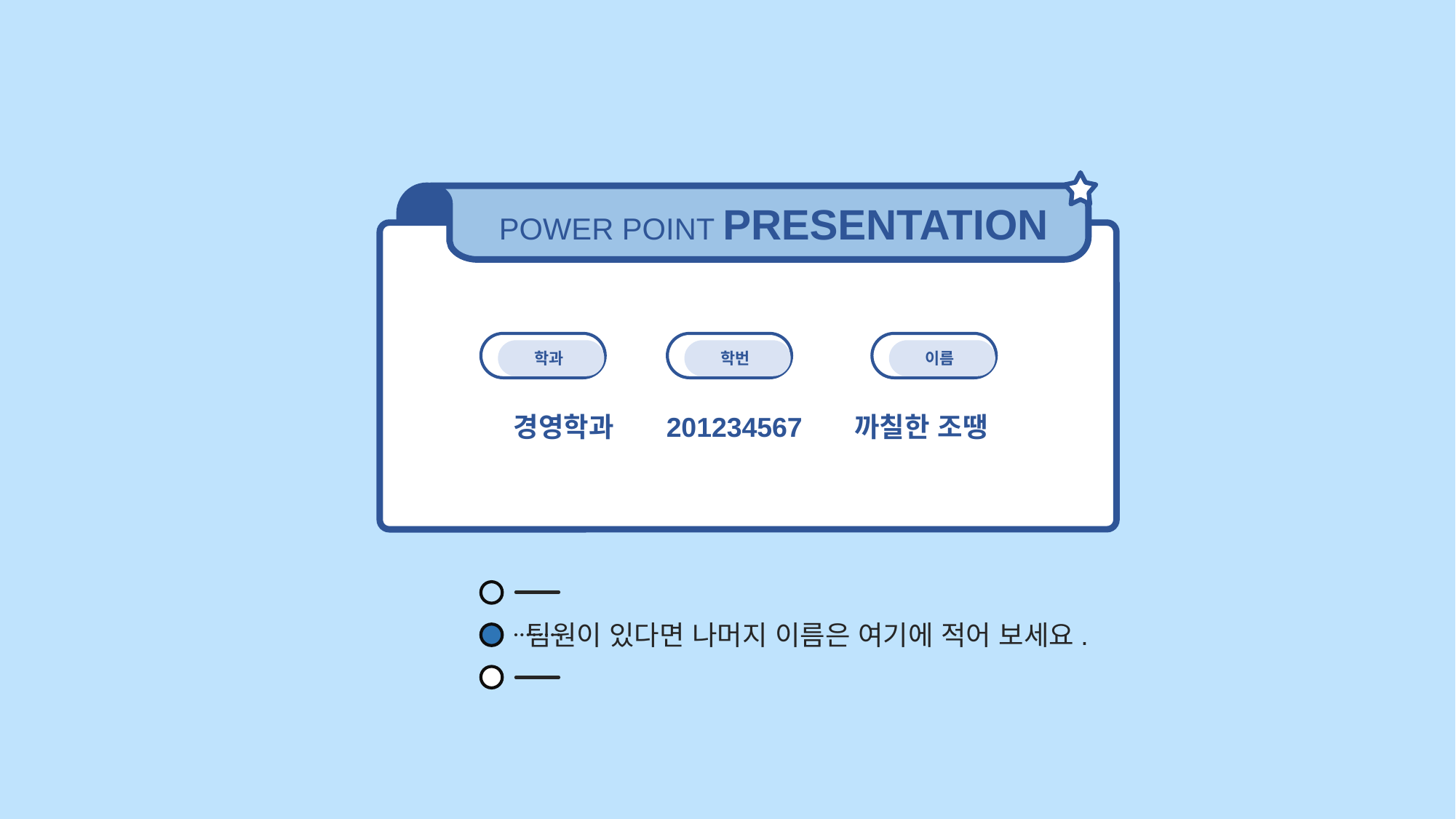

POWER POINT PRESENTATION

CONTENTS
학과
CONTENTS
학번
CONTENTS
이름
경영학과      201234567      까칠한 조땡

팀원이 있다면 나머지 이름은 여기에 적어 보세요.